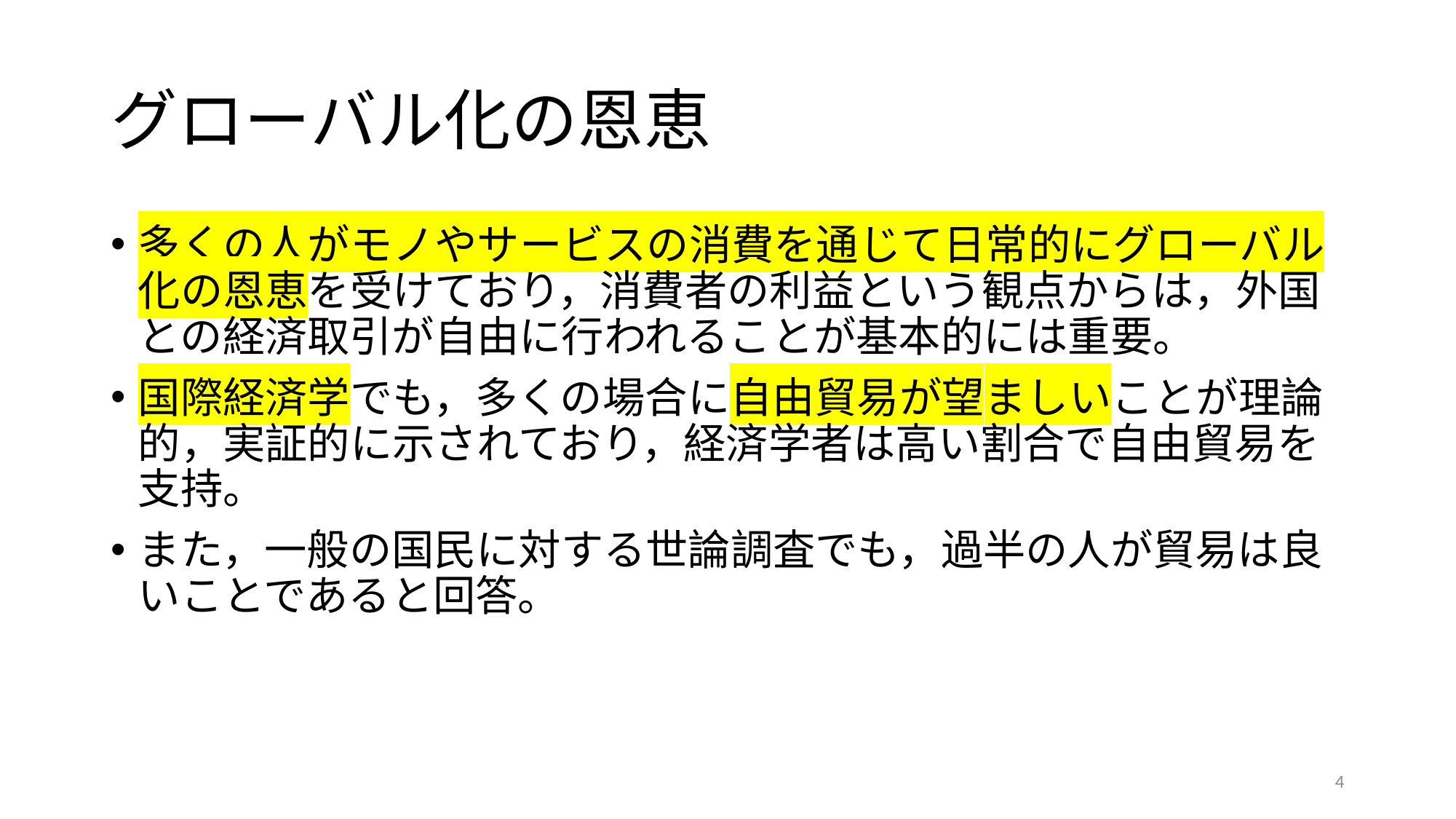

# グローバル化の恩恵
多くの人がモノやサービスの消費を通じて日常的にグローバル化の恩恵を受けており，消費者の利益という観点からは，外国との経済取引が自由に行われることが基本的には重要。
国際経済学でも，多くの場合に自由貿易が望ましいことが理論的，実証的に示されており，経済学者は高い割合で自由貿易を支持。
また，一般の国民に対する世論調査でも，過半の人が貿易は良いことであると回答。
4